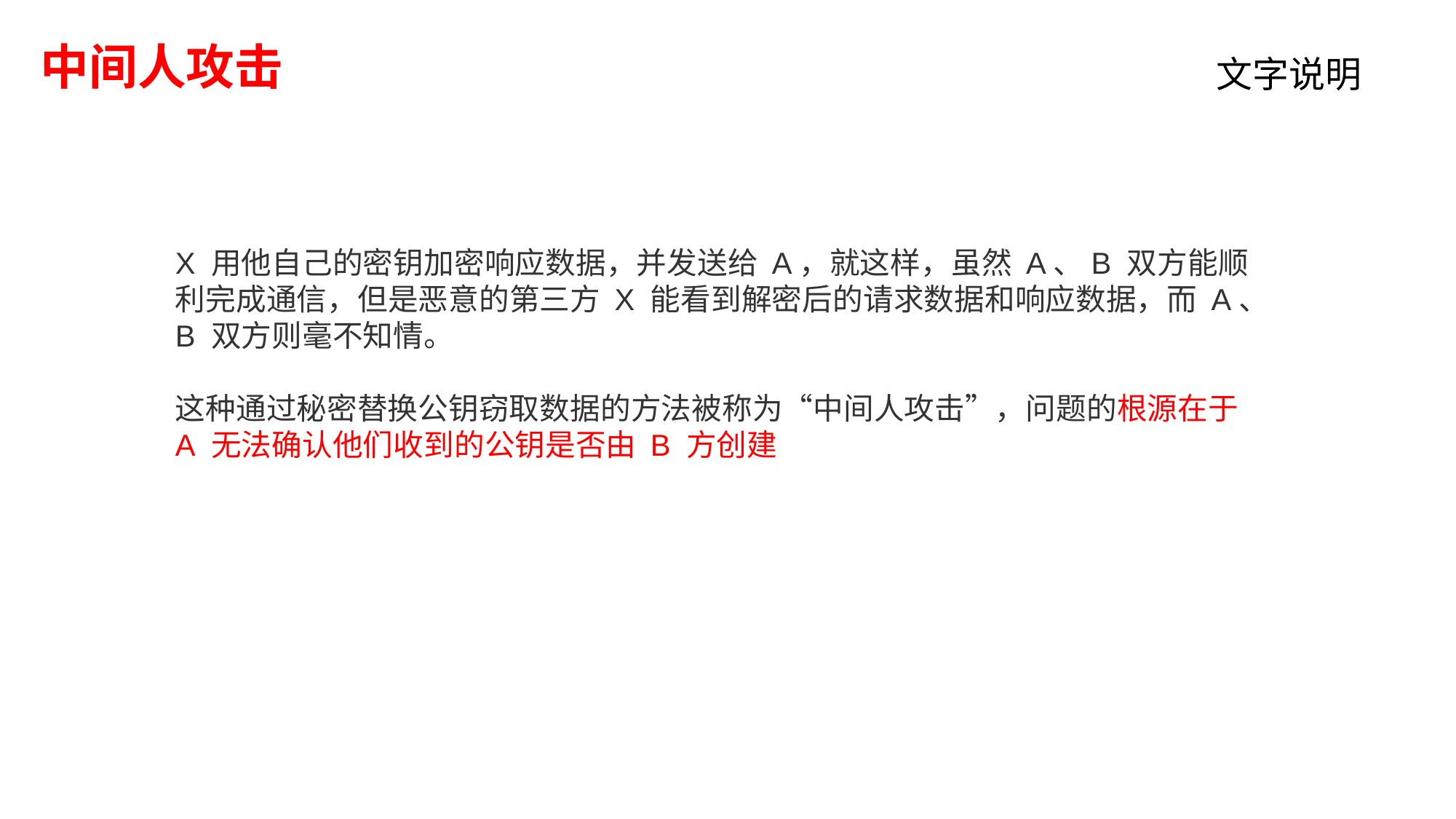

中间人攻击
文字说明
X 用他自己的密钥加密响应数据，并发送给 A，就这样，虽然 A、B 双方能顺利完成通信，但是恶意的第三方 X 能看到解密后的请求数据和响应数据，而 A、B 双方则毫不知情。

这种通过秘密替换公钥窃取数据的方法被称为“中间人攻击”，问题的根源在于 A 无法确认他们收到的公钥是否由 B 方创建